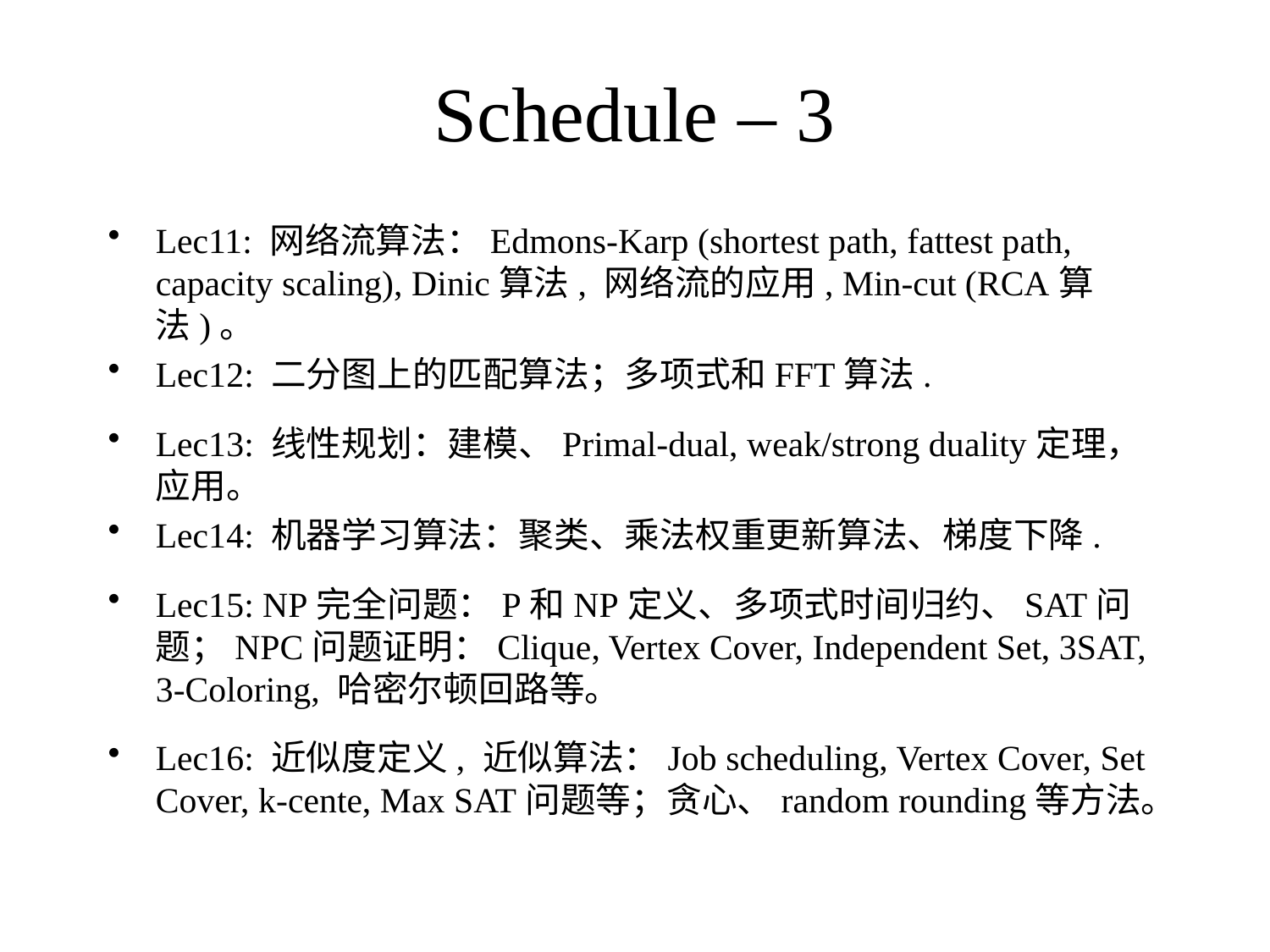

# Schedule – 3
Lec11: 网络流算法：Edmons-Karp (shortest path, fattest path, capacity scaling), Dinic算法, 网络流的应用, Min-cut (RCA算法)。
Lec12: 二分图上的匹配算法；多项式和FFT算法.

Lec13: 线性规划：建模、Primal-dual, weak/strong duality定理，应用。
Lec14: 机器学习算法：聚类、乘法权重更新算法、梯度下降.

Lec15: NP完全问题：P和NP定义、多项式时间归约、SAT问题；NPC问题证明：Clique, Vertex Cover, Independent Set, 3SAT, 3-Coloring, 哈密尔顿回路等。

Lec16: 近似度定义, 近似算法：Job scheduling, Vertex Cover, Set Cover, k-cente, Max SAT问题等；贪心、random rounding等方法。

6